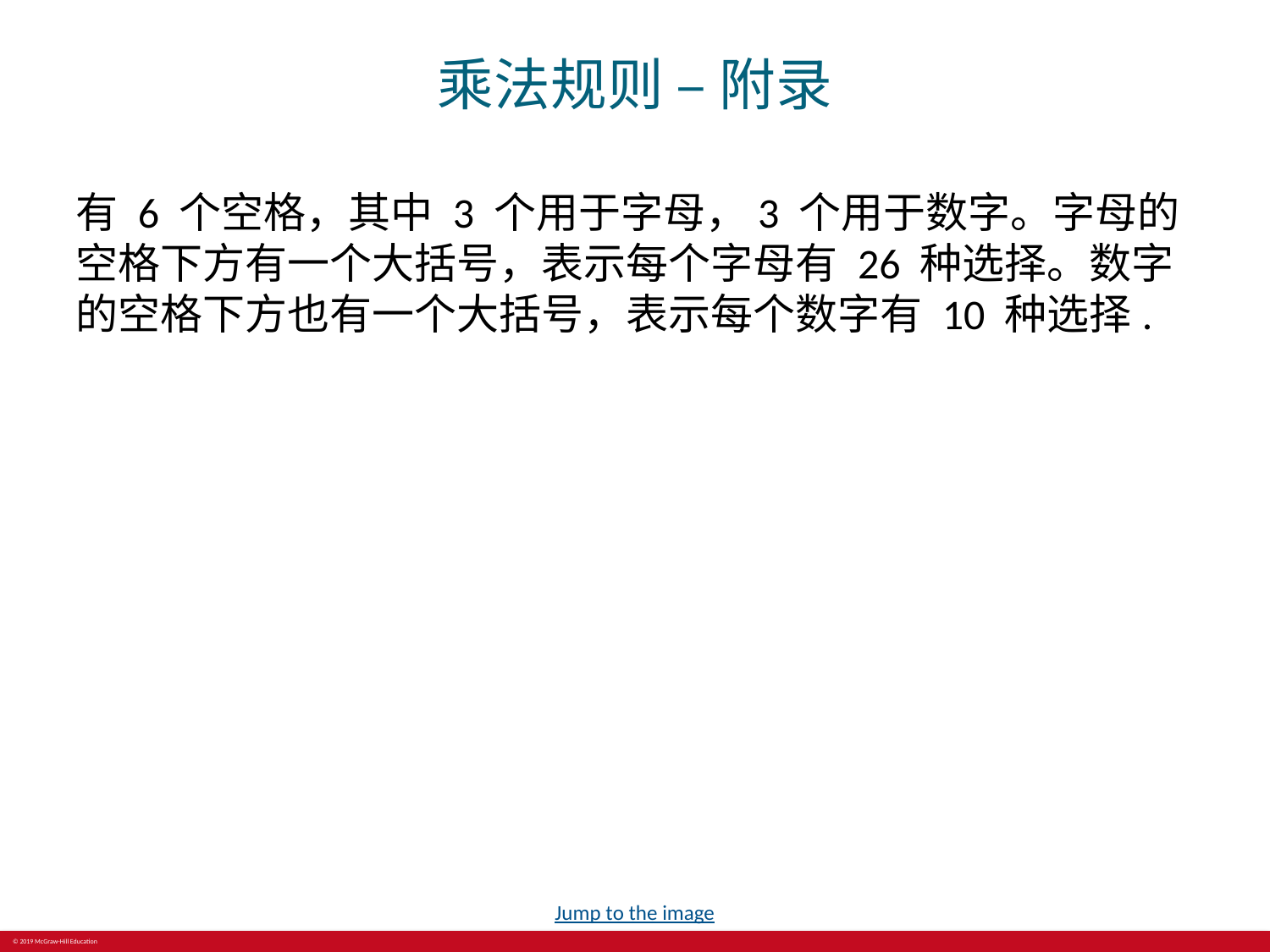

# 乘法规则 – 附录
有 6 个空格，其中 3 个用于字母，3 个用于数字。字母的空格下方有一个大括号，表示每个字母有 26 种选择。数字的空格下方也有一个大括号，表示每个数字有 10 种选择.
Jump to the image